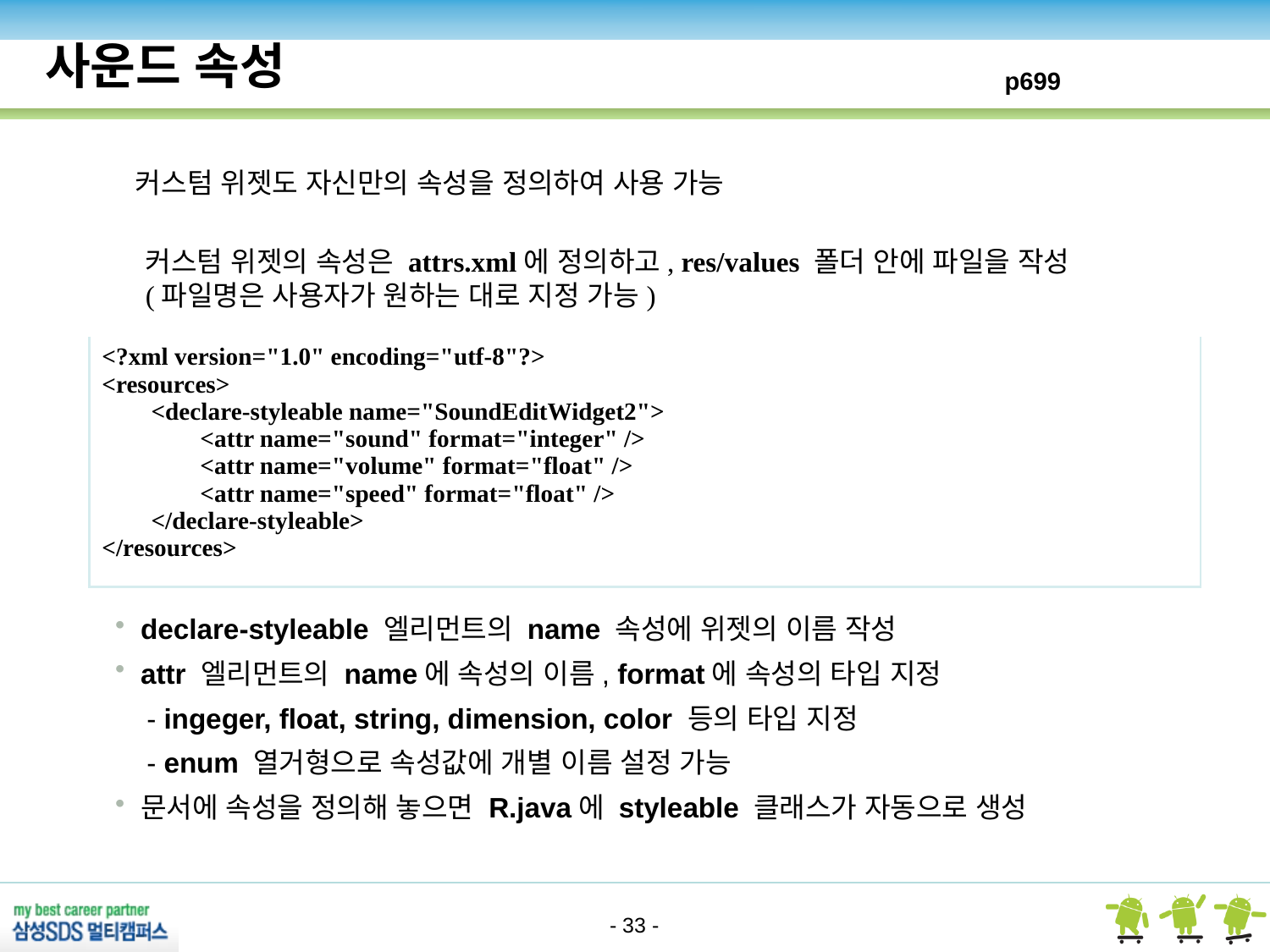

사운드 속성
p699
커스텀 위젯도 자신만의 속성을 정의하여 사용 가능
커스텀 위젯의 속성은 attrs.xml에 정의하고, res/values 폴더 안에 파일을 작성
(파일명은 사용자가 원하는 대로 지정 가능)
| <?xml version="1.0" encoding="utf-8"?> <resources> <declare-styleable name="SoundEditWidget2"> <attr name="sound" format="integer" /> <attr name="volume" format="float" /> <attr name="speed" format="float" /> </declare-styleable> </resources> |
| --- |
declare-styleable 엘리먼트의 name 속성에 위젯의 이름 작성
attr 엘리먼트의 name에 속성의 이름, format에 속성의 타입 지정
    - ingeger, float, string, dimension, color 등의 타입 지정
    - enum 열거형으로 속성값에 개별 이름 설정 가능
문서에 속성을 정의해 놓으면 R.java에 styleable 클래스가 자동으로 생성
- 33 -